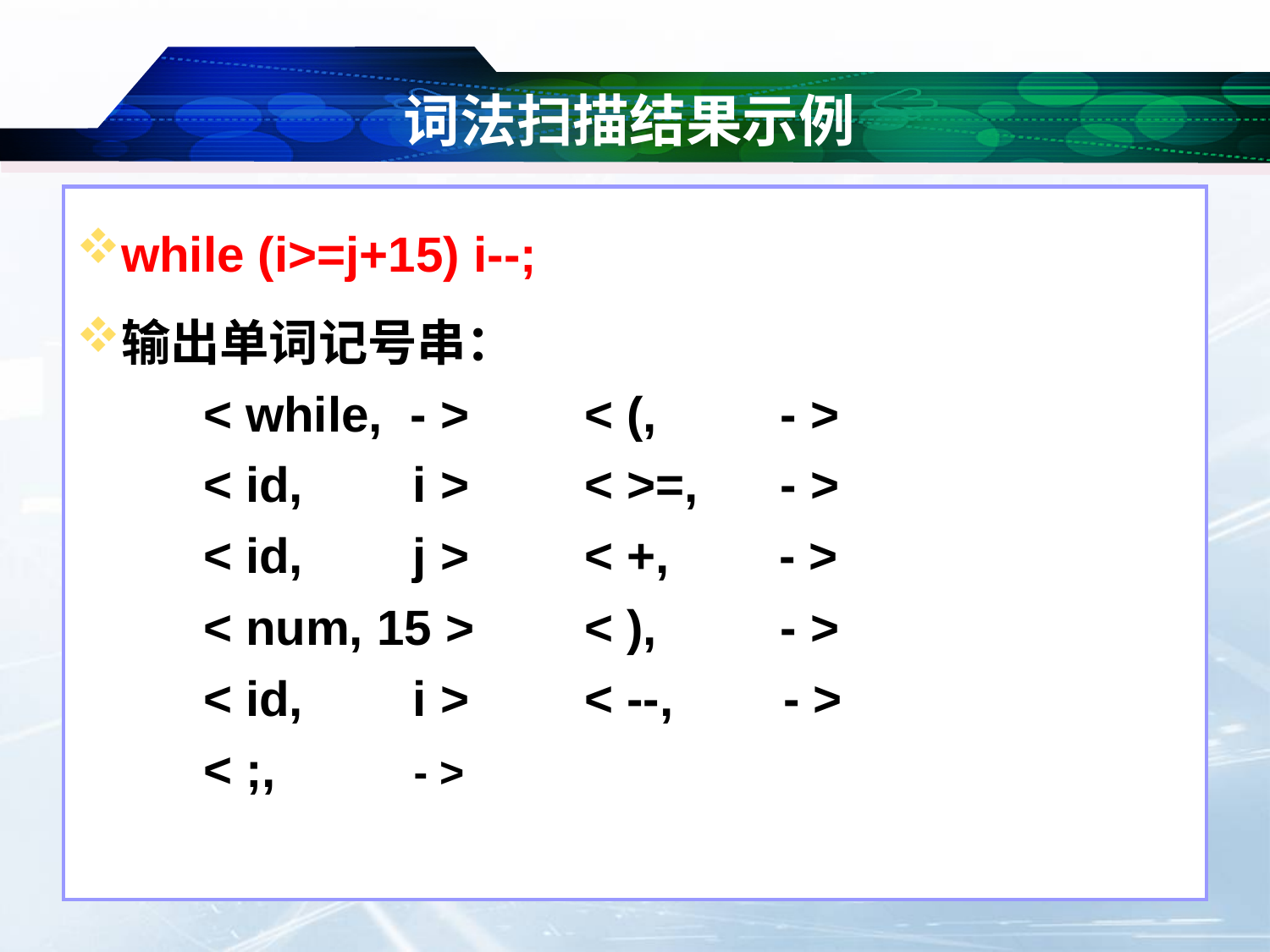

# 词法扫描结果示例
while (i>=j+15) i--;
输出单词记号串：
< while,  - >    	< (,         - >
< id,        i >     	< >=,      - >
< id,        j >     	< +,        - >
< num, 15 >    	< ),         - >
< id,        i >     	< --,        - >
< ;,          - >